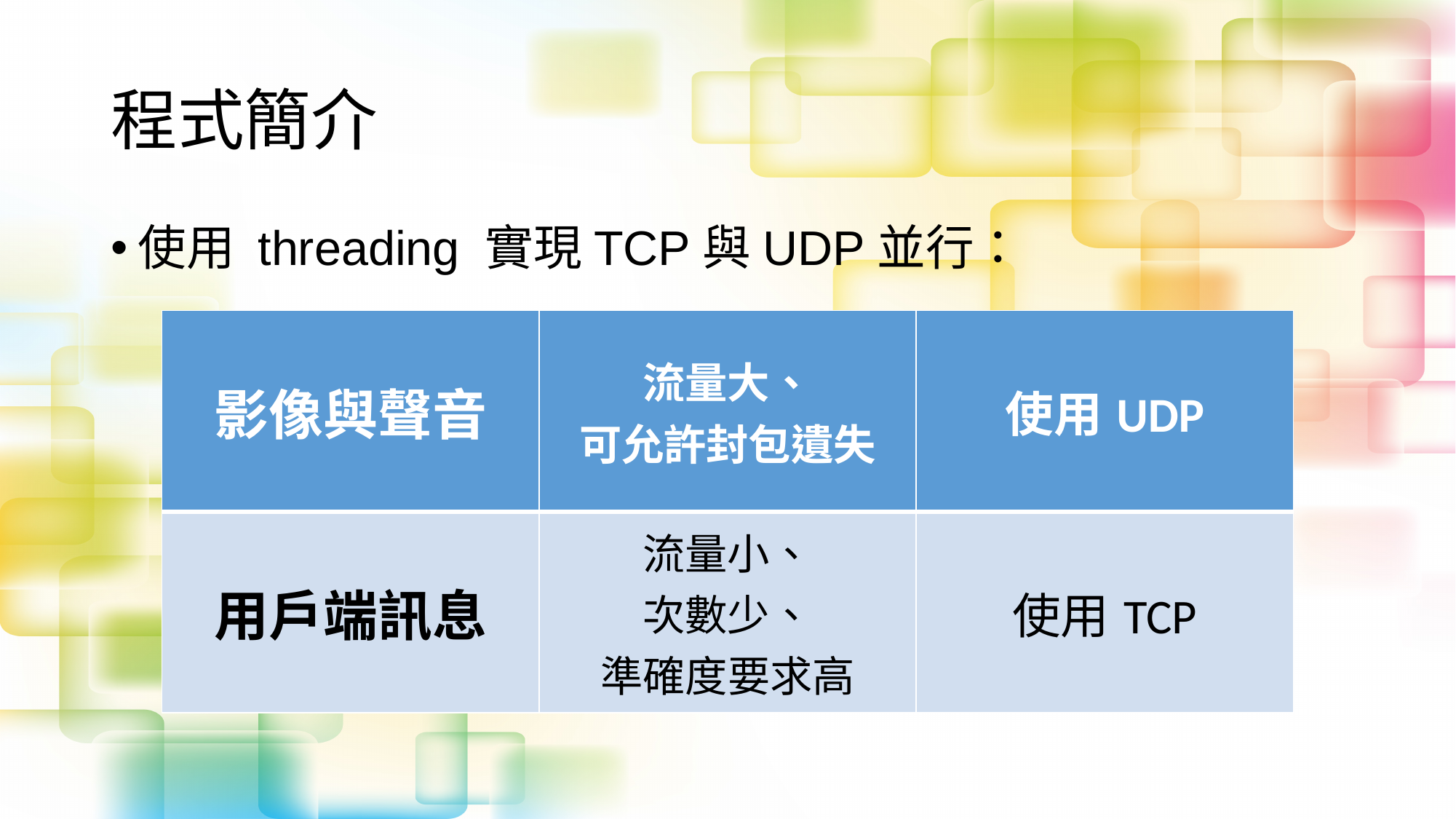

# 程式簡介
使用 threading 實現TCP與UDP並行：

| 影像與聲音 | 流量大、 可允許封包遺失 | 使用UDP |
| --- | --- | --- |
| 用戶端訊息 | 流量小、 次數少、 準確度要求高 | 使用TCP |